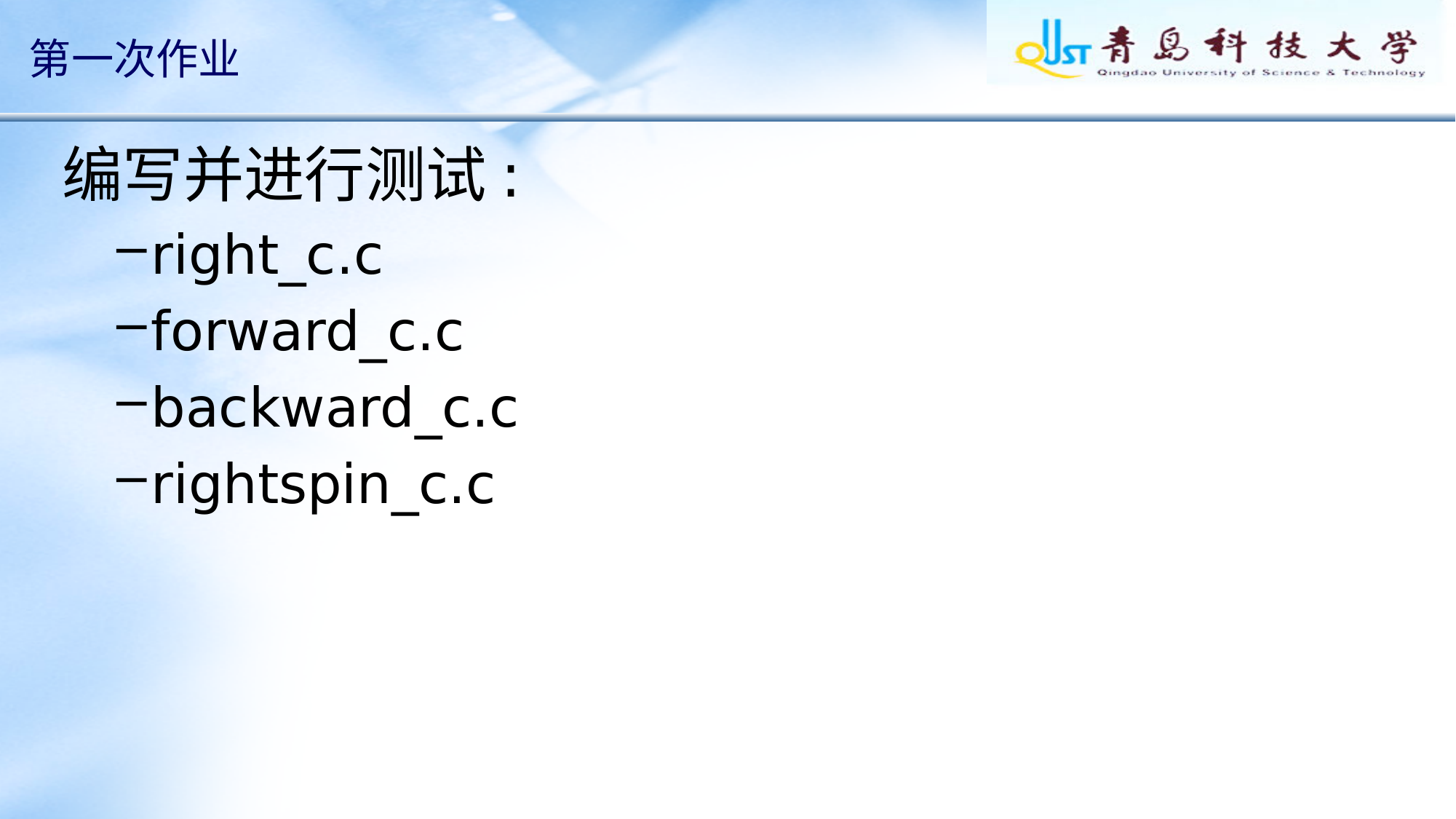

# 第一次作业
编写并进行测试:
right_c.c
forward_c.c
backward_c.c
rightspin_c.c